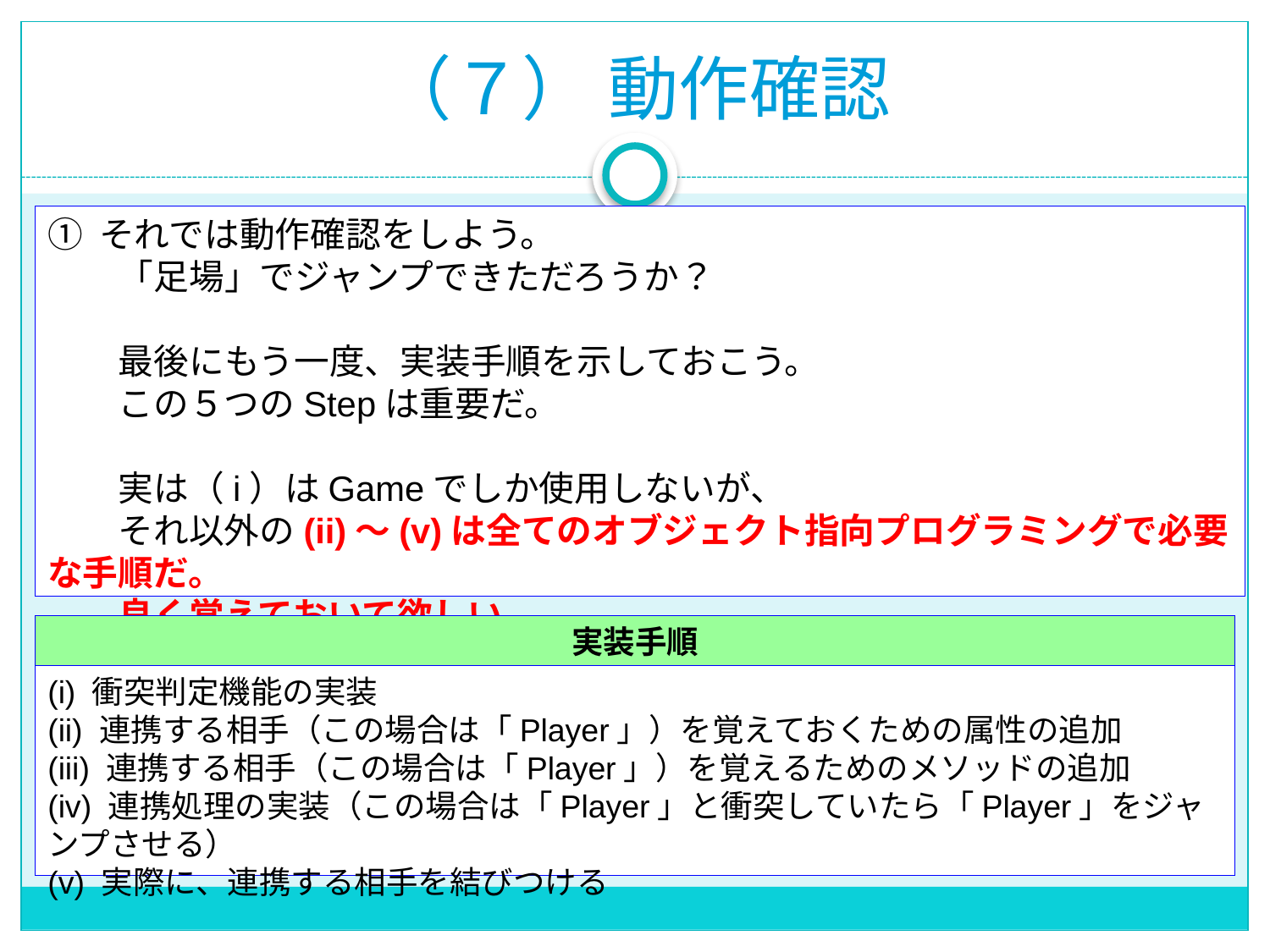

（７） 動作確認
① それでは動作確認をしよう。
　　「足場」でジャンプできただろうか？

　　最後にもう一度、実装手順を示しておこう。
　　この５つのStepは重要だ。

　　実は（i）はGameでしか使用しないが、
　　それ以外の(ii)～(v)は全てのオブジェクト指向プログラミングで必要な手順だ。
　　良く覚えておいて欲しい。
実装手順
(i) 衝突判定機能の実装
(ii) 連携する相手（この場合は「Player」）を覚えておくための属性の追加
(iii) 連携する相手（この場合は「Player」）を覚えるためのメソッドの追加
(iv) 連携処理の実装（この場合は「Player」と衝突していたら「Player」をジャンプさせる）
(v) 実際に、連携する相手を結びつける